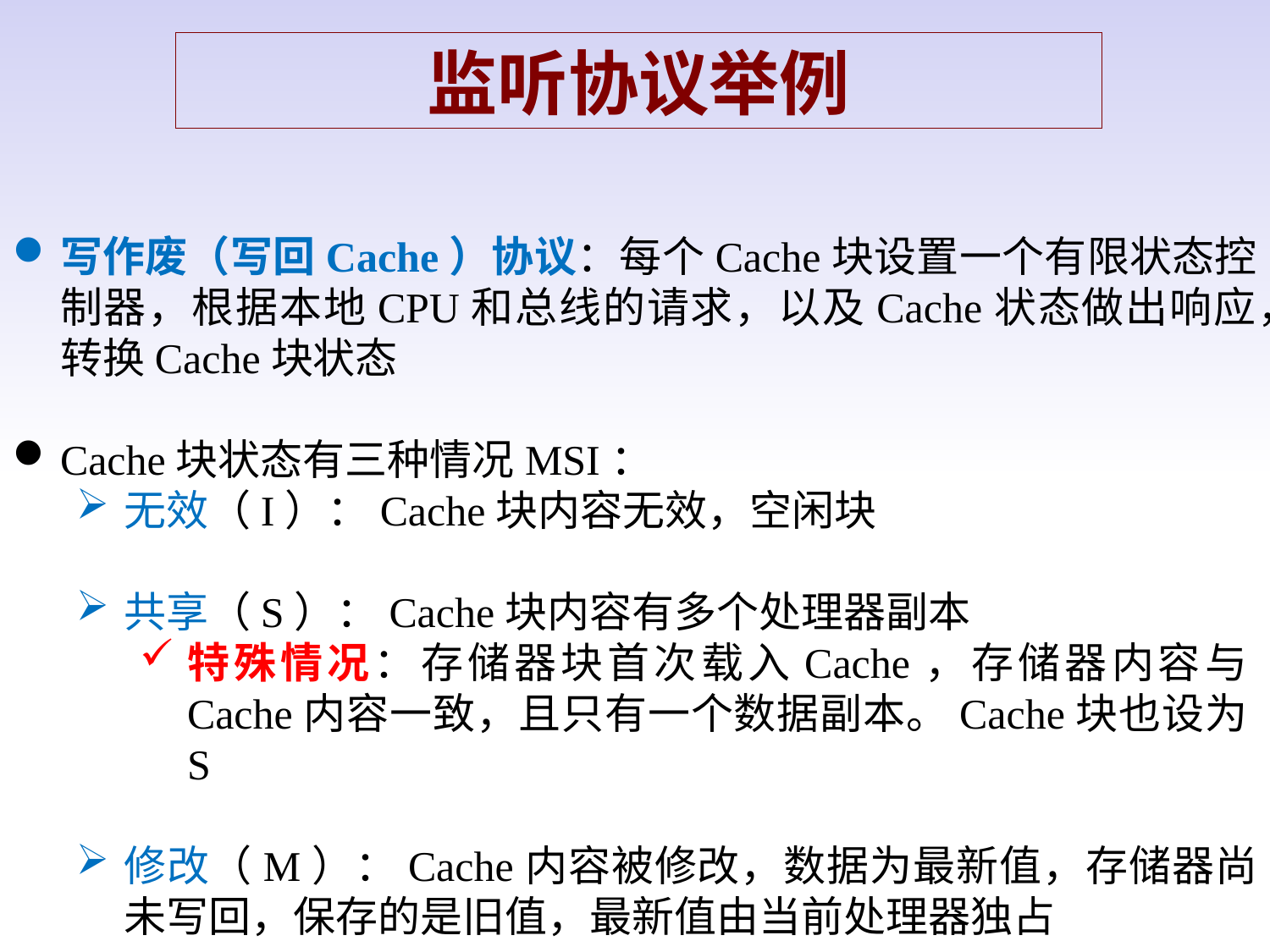

监听协议举例
写作废（写回Cache）协议：每个Cache块设置一个有限状态控制器，根据本地CPU和总线的请求，以及Cache状态做出响应，转换Cache块状态

Cache块状态有三种情况MSI：
无效（I）：Cache块内容无效，空闲块

共享（S）：Cache块内容有多个处理器副本
特殊情况：存储器块首次载入Cache，存储器内容与Cache内容一致，且只有一个数据副本。Cache块也设为S

修改（M）：Cache内容被修改，数据为最新值，存储器尚未写回，保存的是旧值，最新值由当前处理器独占